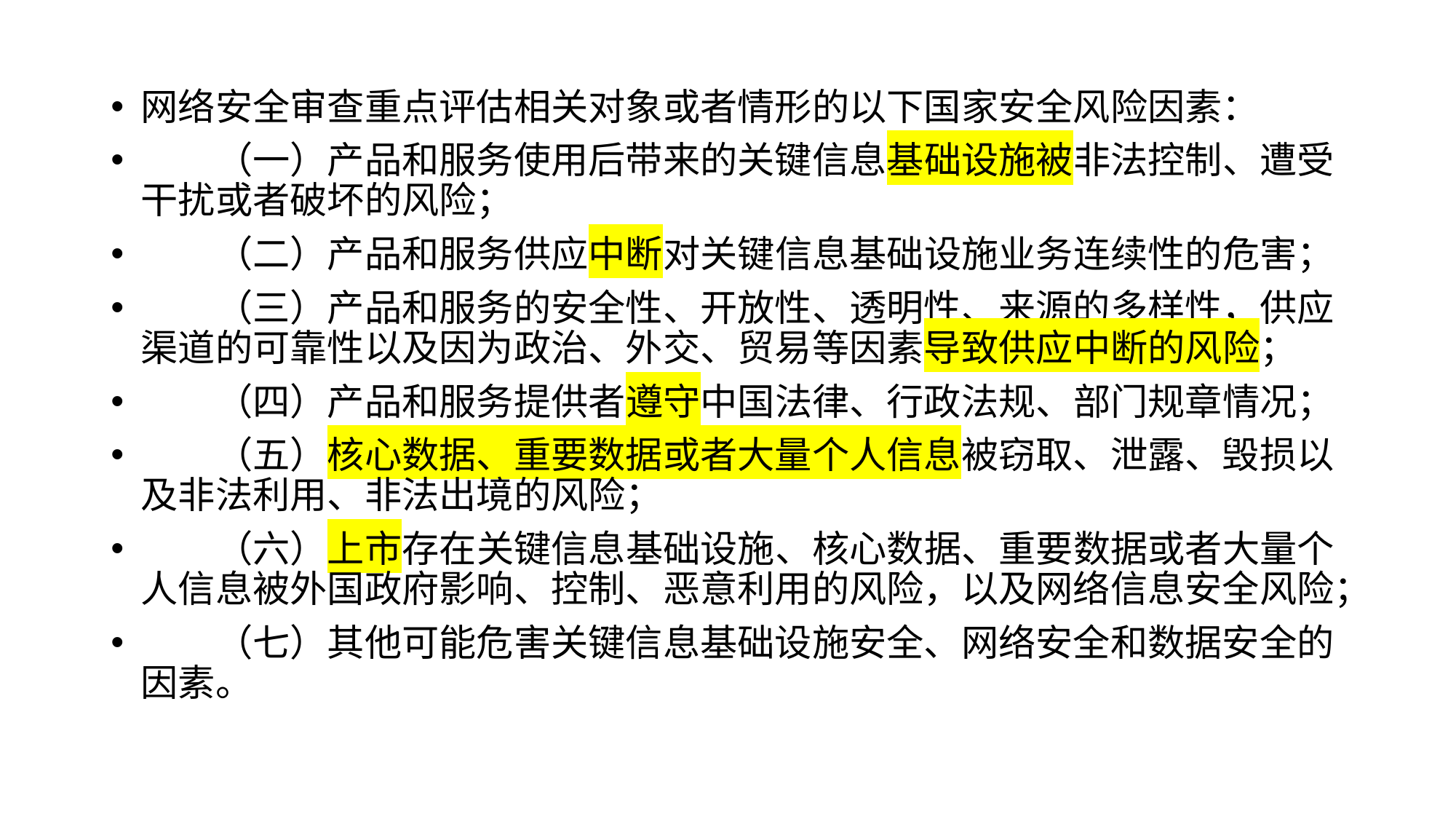

#
网络安全审查重点评估相关对象或者情形的以下国家安全风险因素：
　　（一）产品和服务使用后带来的关键信息基础设施被非法控制、遭受干扰或者破坏的风险；
　　（二）产品和服务供应中断对关键信息基础设施业务连续性的危害；
　　（三）产品和服务的安全性、开放性、透明性、来源的多样性，供应渠道的可靠性以及因为政治、外交、贸易等因素导致供应中断的风险；
　　（四）产品和服务提供者遵守中国法律、行政法规、部门规章情况；
　　（五）核心数据、重要数据或者大量个人信息被窃取、泄露、毁损以及非法利用、非法出境的风险；
　　（六）上市存在关键信息基础设施、核心数据、重要数据或者大量个人信息被外国政府影响、控制、恶意利用的风险，以及网络信息安全风险；
　　（七）其他可能危害关键信息基础设施安全、网络安全和数据安全的因素。